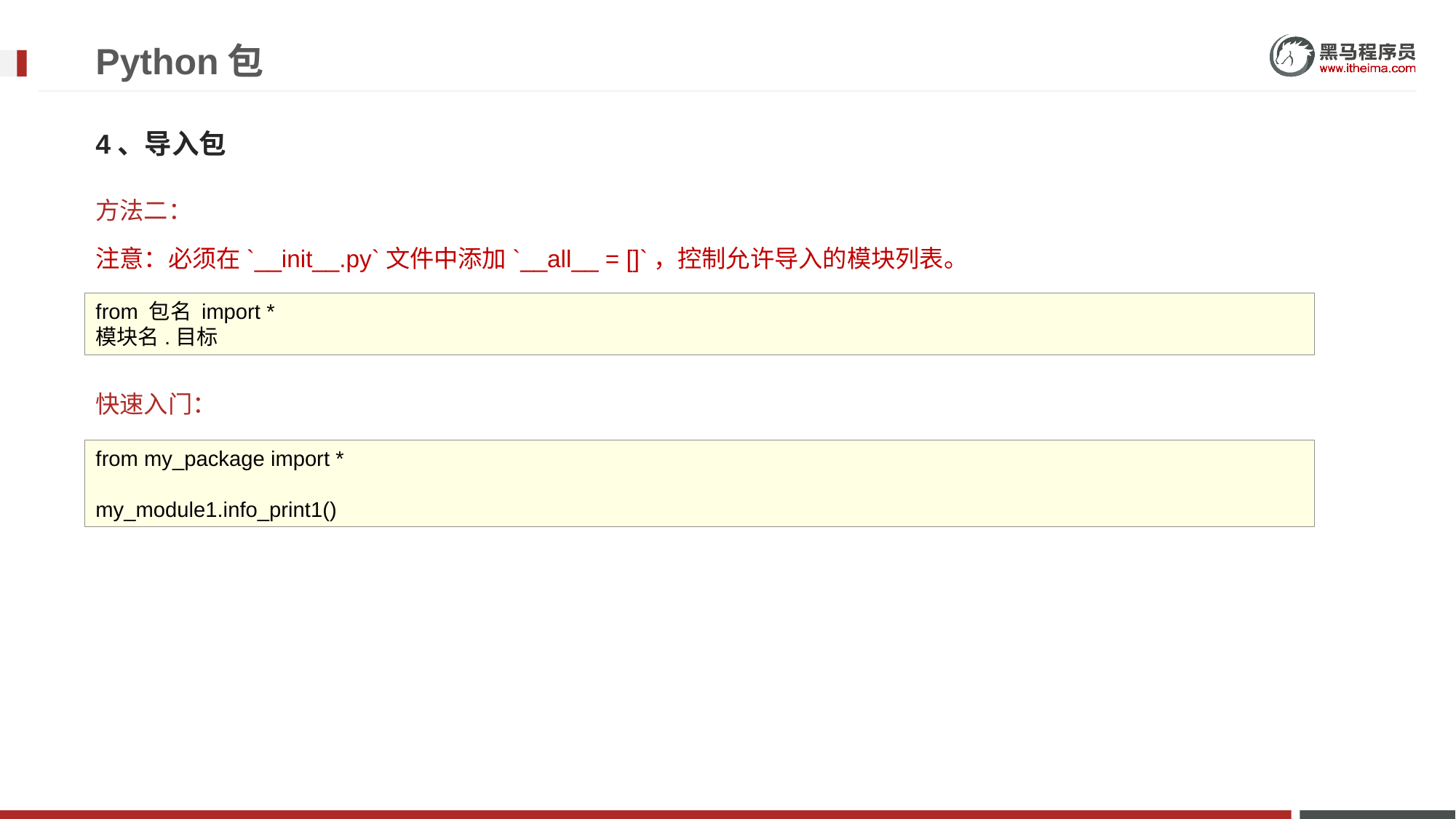

# Python包
4、导入包
方法二：
注意：必须在`__init__.py`文件中添加`__all__ = []`，控制允许导入的模块列表。

快速入门：
from 包名 import *
模块名.目标
from my_package import *

my_module1.info_print1()